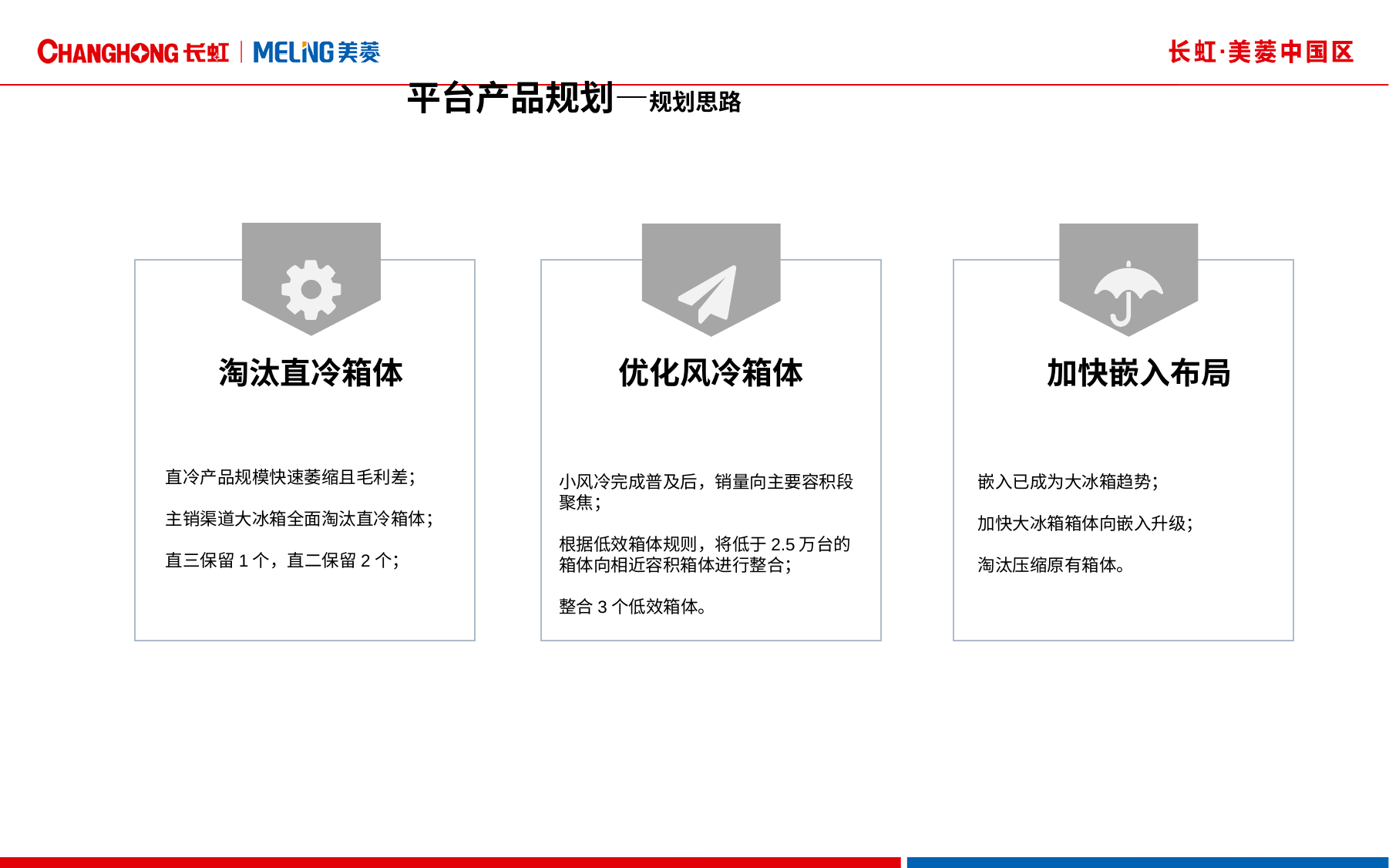

平台产品规划—规划思路

淘汰直冷箱体
优化风冷箱体
加快嵌入布局
直冷产品规模快速萎缩且毛利差；

主销渠道大冰箱全面淘汰直冷箱体；

直三保留1个，直二保留2个；

嵌入已成为大冰箱趋势；

加快大冰箱箱体向嵌入升级；

淘汰压缩原有箱体。
小风冷完成普及后，销量向主要容积段聚焦；

根据低效箱体规则，将低于2.5万台的箱体向相近容积箱体进行整合；

整合3个低效箱体。